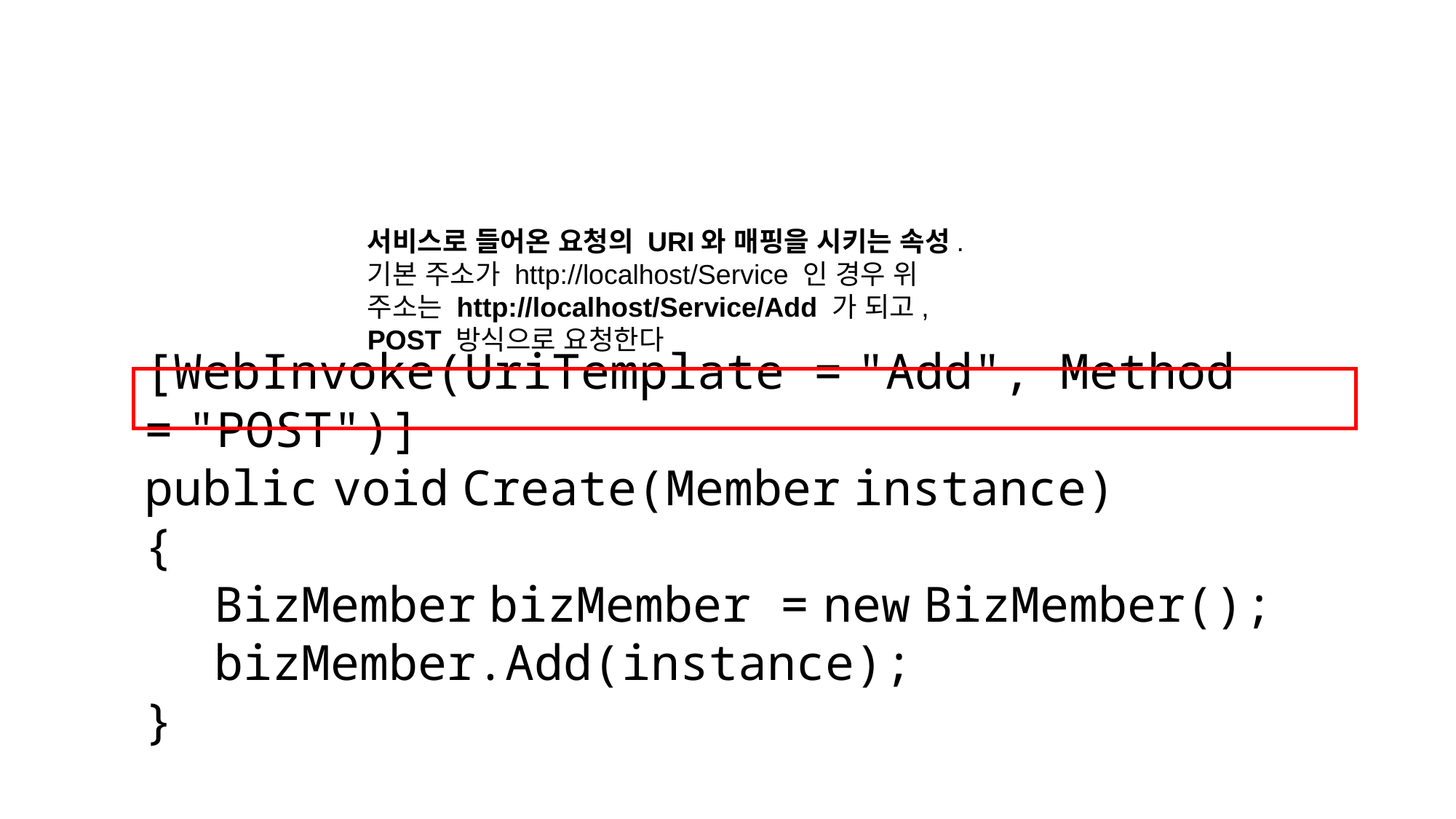

서비스로 들어온 요청의 URI와 매핑을 시키는 속성.
기본 주소가 http://localhost/Service 인 경우 위 주소는 http://localhost/Service/Add 가 되고, POST 방식으로 요청한다
[WebInvoke(UriTemplate = "Add", Method = "POST")]
public void Create(Member instance)
{
    BizMember bizMember = new BizMember();
    bizMember.Add(instance);
}